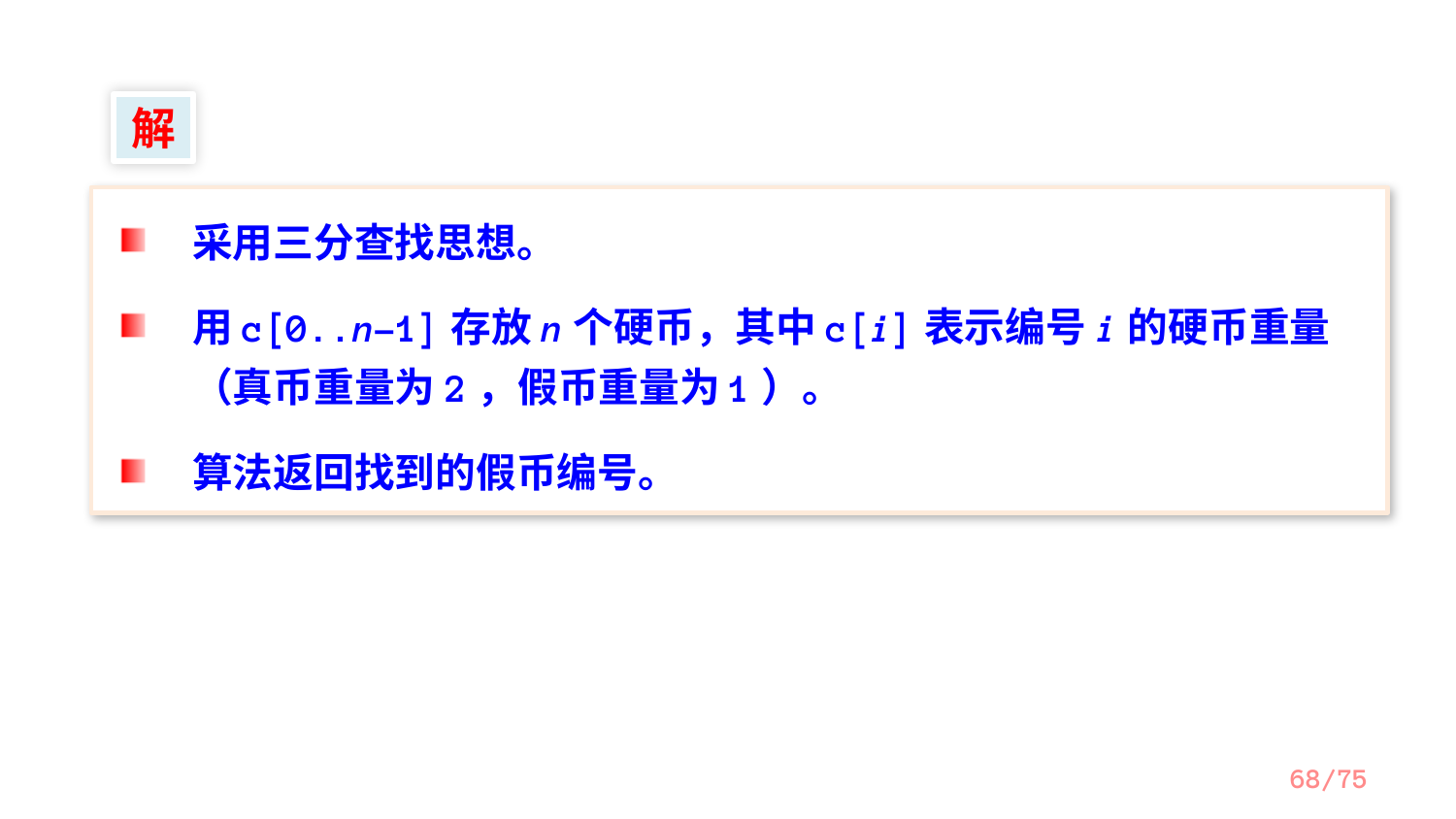

解
采用三分查找思想。
用c[0..n-1]存放n个硬币，其中c[i]表示编号i的硬币重量（真币重量为2，假币重量为1）。
算法返回找到的假币编号。
68/75